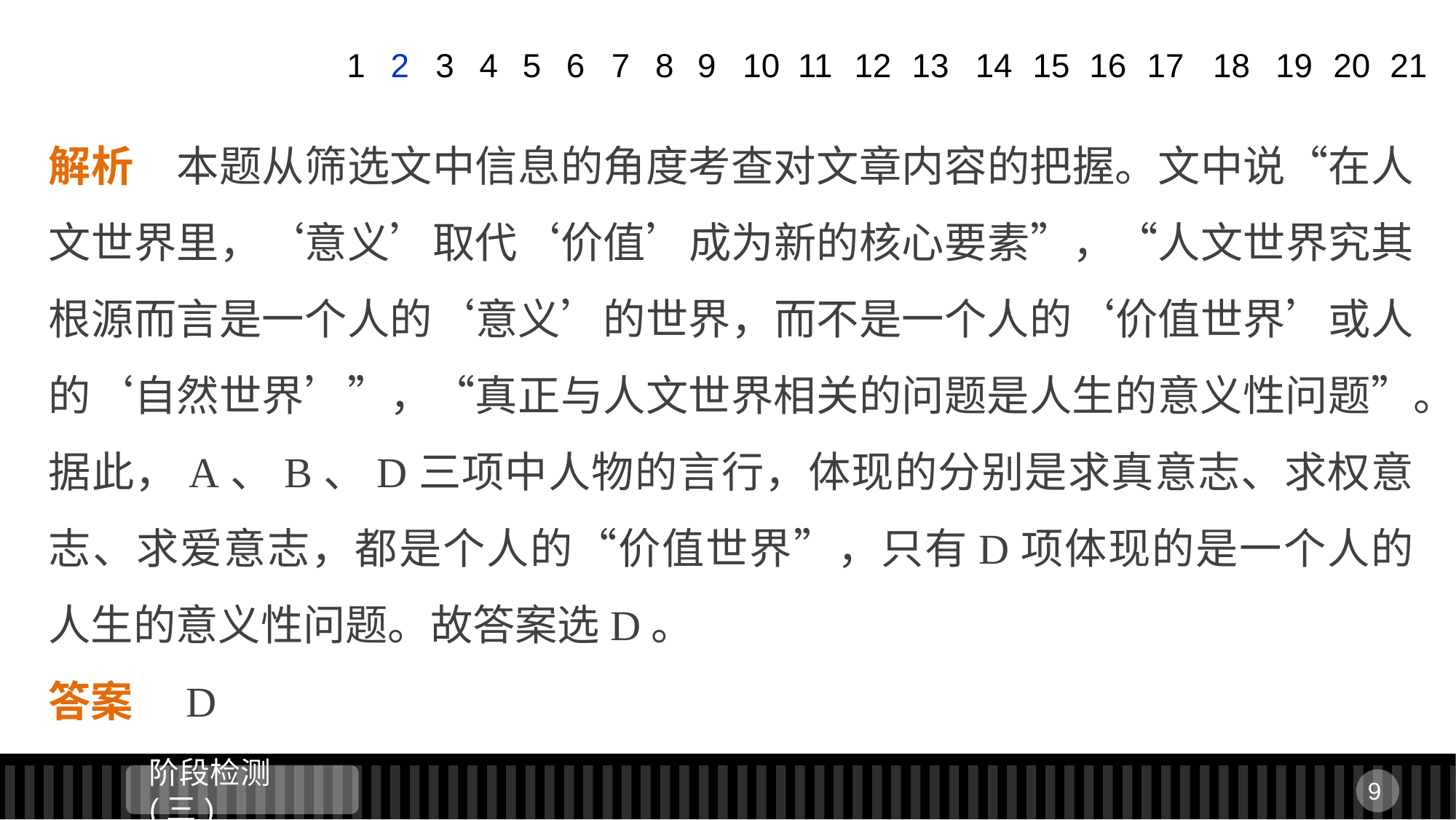

1
2
3
4
5
6
7
8
9
11
12
13
14
15
16
17
18
19
20
21
10
解析　本题从筛选文中信息的角度考查对文章内容的把握。文中说“在人文世界里，‘意义’取代‘价值’成为新的核心要素”，“人文世界究其根源而言是一个人的‘意义’的世界，而不是一个人的‘价值世界’或人的‘自然世界’”，“真正与人文世界相关的问题是人生的意义性问题”。据此，A、B、D三项中人物的言行，体现的分别是求真意志、求权意志、求爱意志，都是个人的“价值世界”，只有D项体现的是一个人的人生的意义性问题。故答案选D。
答案　D